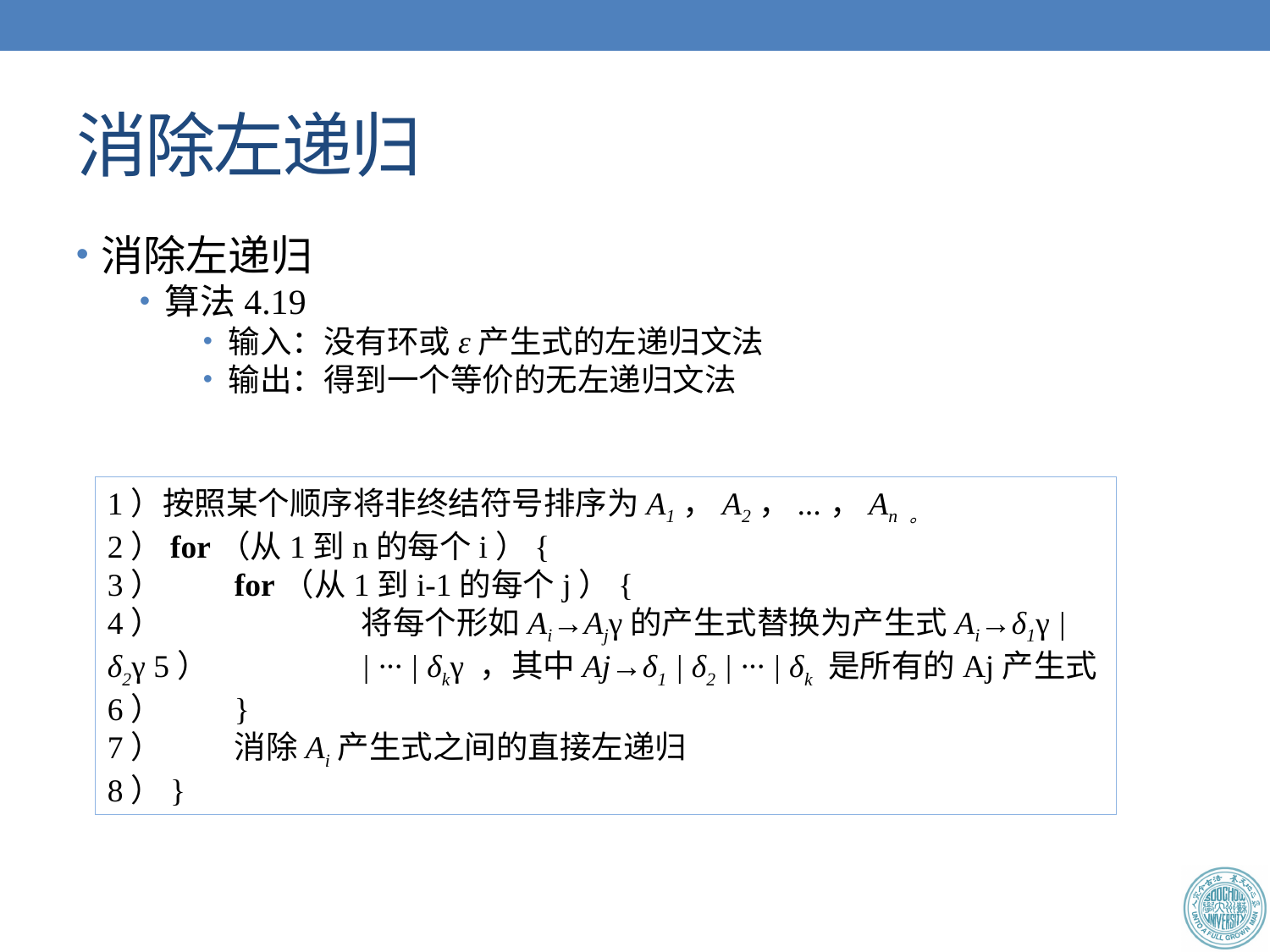

# 消除左递归
消除左递归
算法4.19
输入：没有环或ε产生式的左递归文法
输出：得到一个等价的无左递归文法

1）按照某个顺序将非终结符号排序为A1，A2，...，An 。
2）for（从1到n的每个i）{
3）	for（从1到i-1的每个j）{
4）		将每个形如Ai→Ajγ的产生式替换为产生式Ai→δ1γ | δ2γ 5）		| ··· | δkγ ，其中Aj→δ1 | δ2 | ··· | δk 是所有的Aj产生式
6）	}
7）	消除Ai产生式之间的直接左递归
8）}